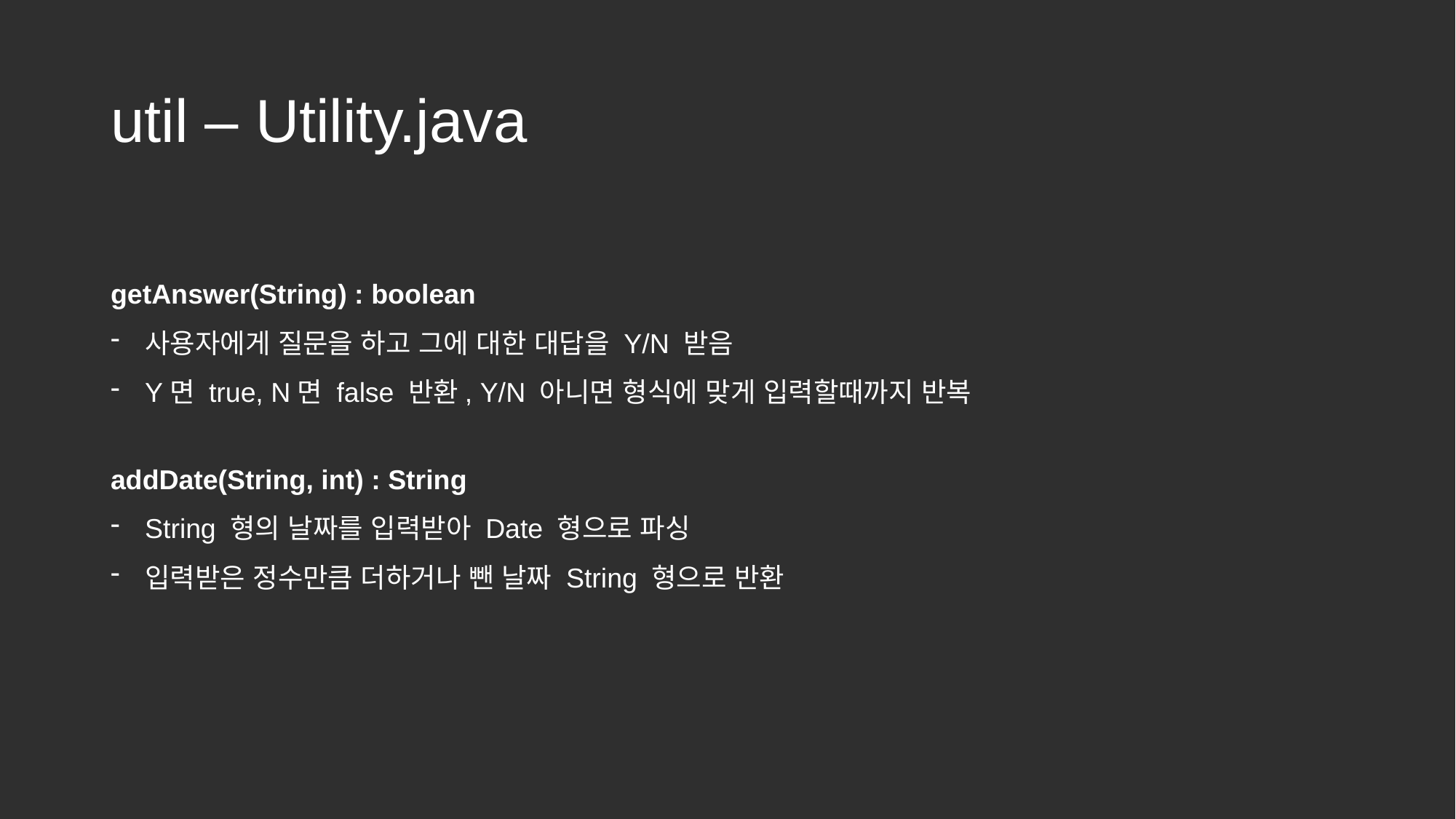

# util – Utility.java
getAnswer(String) : boolean
사용자에게 질문을 하고 그에 대한 대답을 Y/N 받음
Y면 true, N면 false 반환, Y/N 아니면 형식에 맞게 입력할때까지 반복
addDate(String, int) : String
String 형의 날짜를 입력받아 Date 형으로 파싱
입력받은 정수만큼 더하거나 뺀 날짜 String 형으로 반환